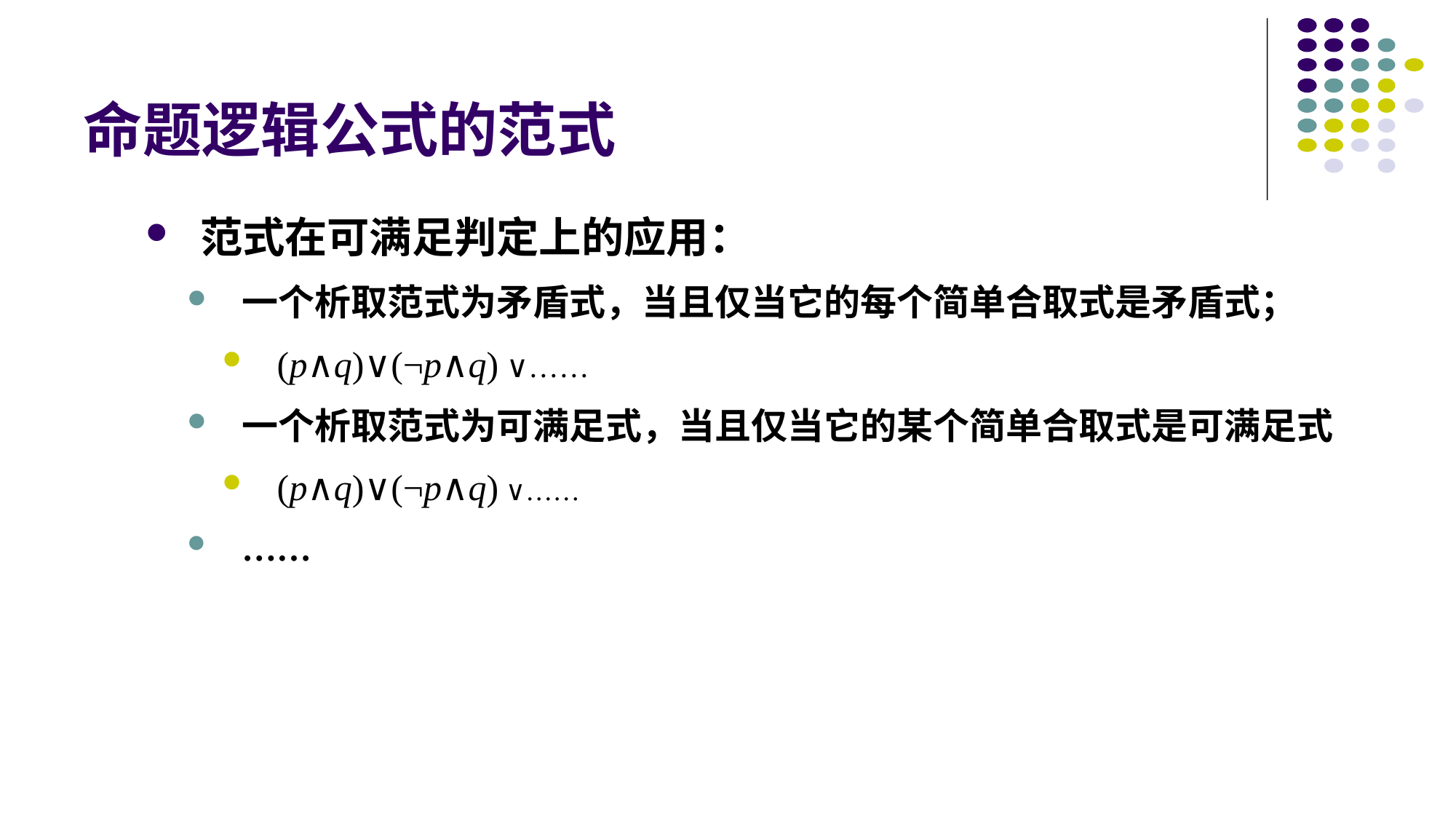

# 命题逻辑公式的范式
范式在可满足判定上的应用：
一个析取范式为矛盾式，当且仅当它的每个简单合取式是矛盾式；
(p∧q)∨(¬p∧q) ∨……
一个析取范式为可满足式，当且仅当它的某个简单合取式是可满足式
(p∧q)∨(¬p∧q) ∨……
……